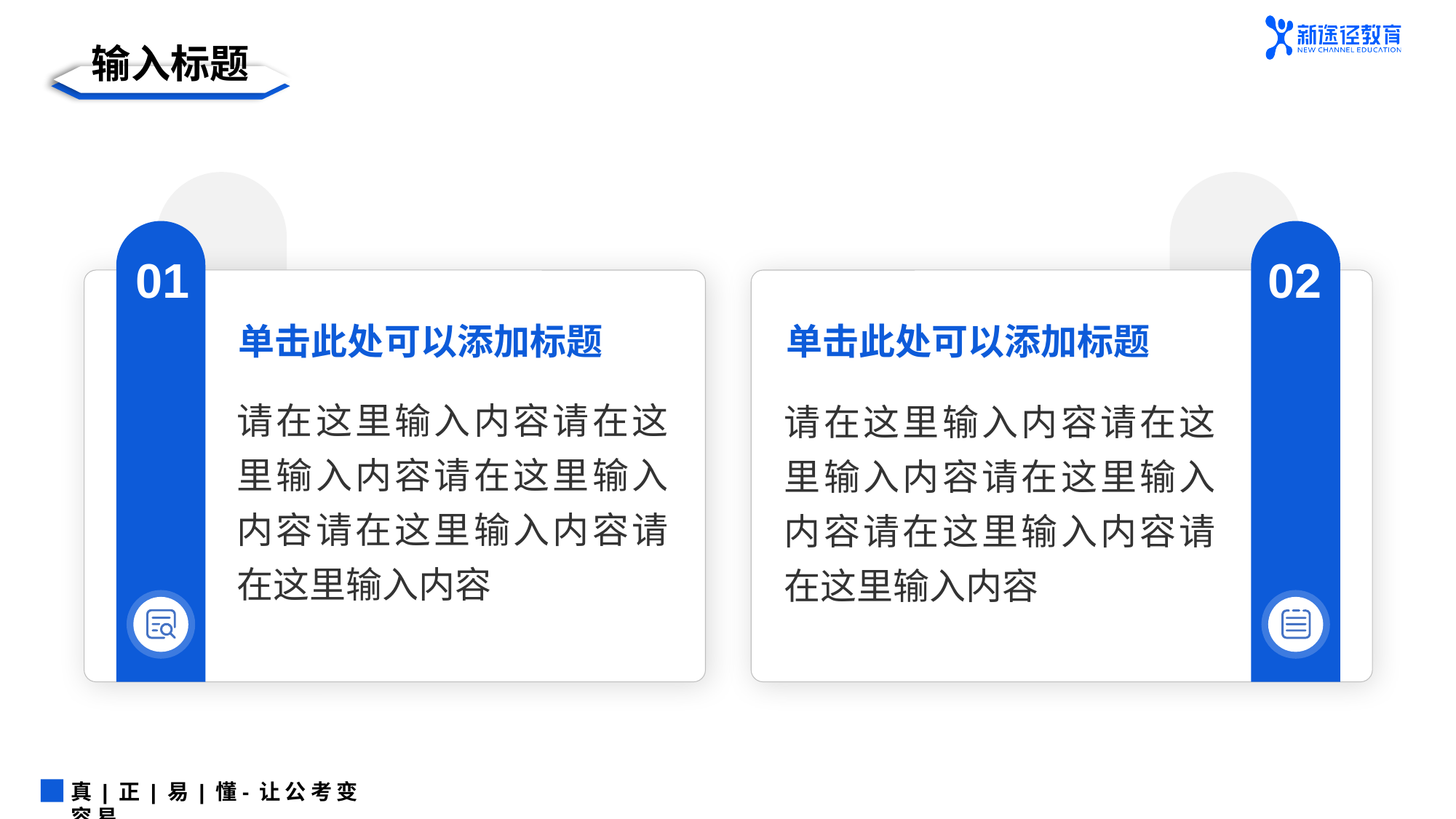

输入标题

01

单击此处可以添加标题
请在这里输入内容请在这里输入内容请在这里输入内容请在这里输入内容请在这里输入内容

02

单击此处可以添加标题
请在这里输入内容请在这里输入内容请在这里输入内容请在这里输入内容请在这里输入内容